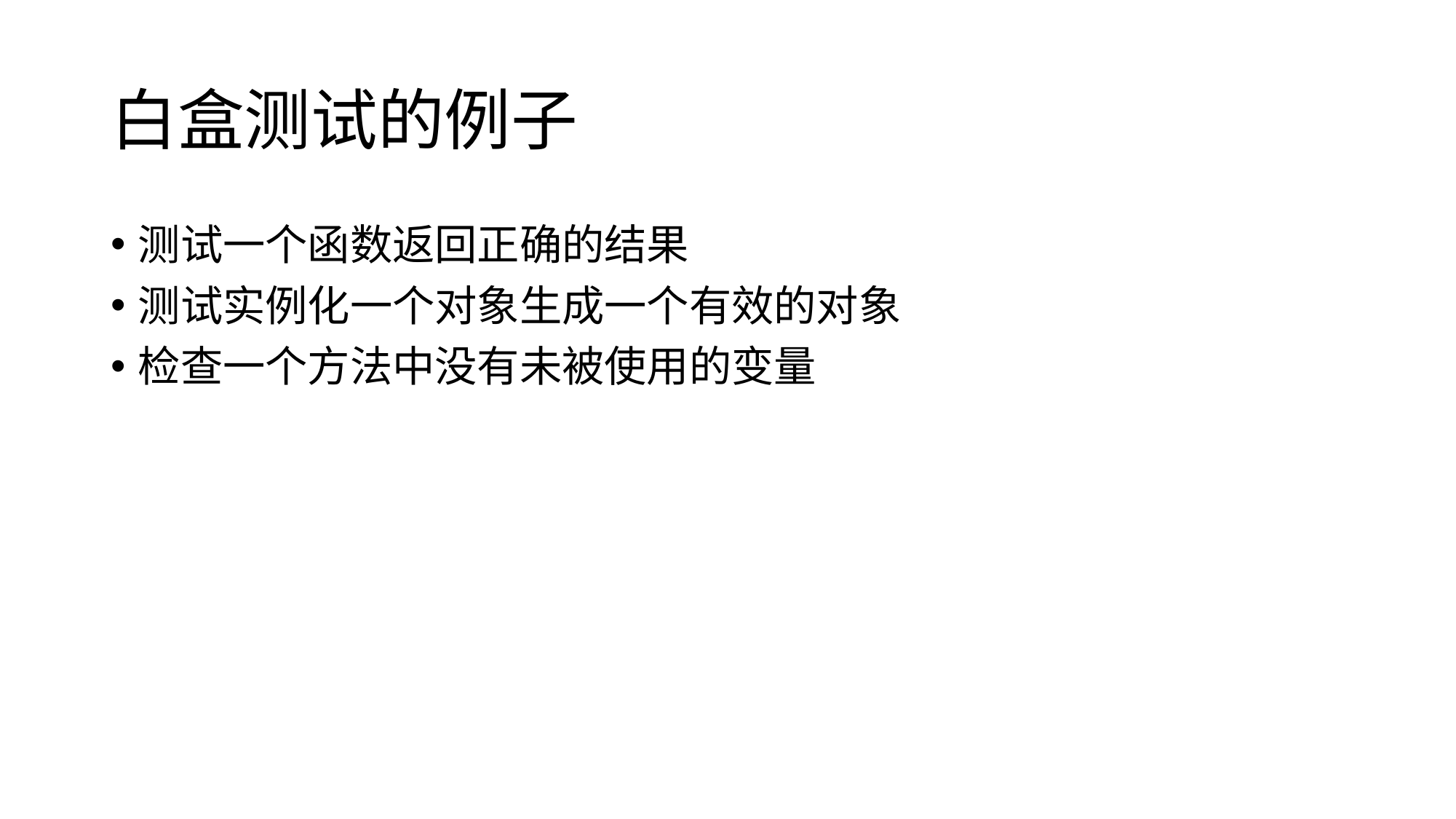

# 白盒测试的例子
测试一个函数返回正确的结果
测试实例化一个对象生成一个有效的对象
检查一个方法中没有未被使用的变量